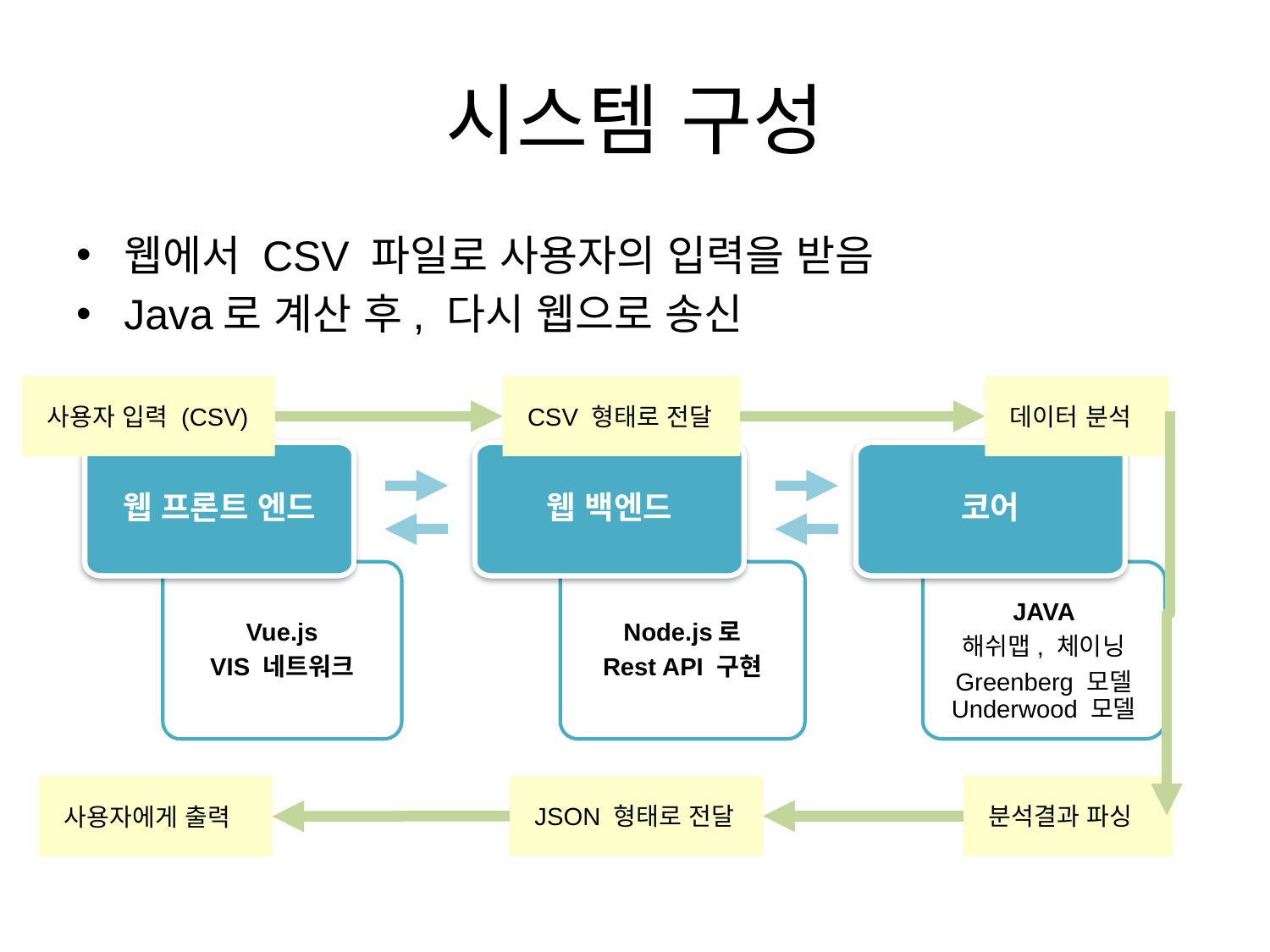

# 시스템 구성
웹에서 CSV 파일로 사용자의 입력을 받음
Java로 계산 후, 다시 웹으로 송신
사용자 입력 (CSV)
CSV 형태로 전달
데이터 분석
웹 프론트 엔드
웹 백엔드
코어
Vue.js
VIS 네트워크
Node.js로
Rest API 구현

JAVA
해쉬맵, 체이닝
Greenberg 모델 Underwood 모델
JSON 형태로 전달
분석결과 파싱
사용자에게 출력